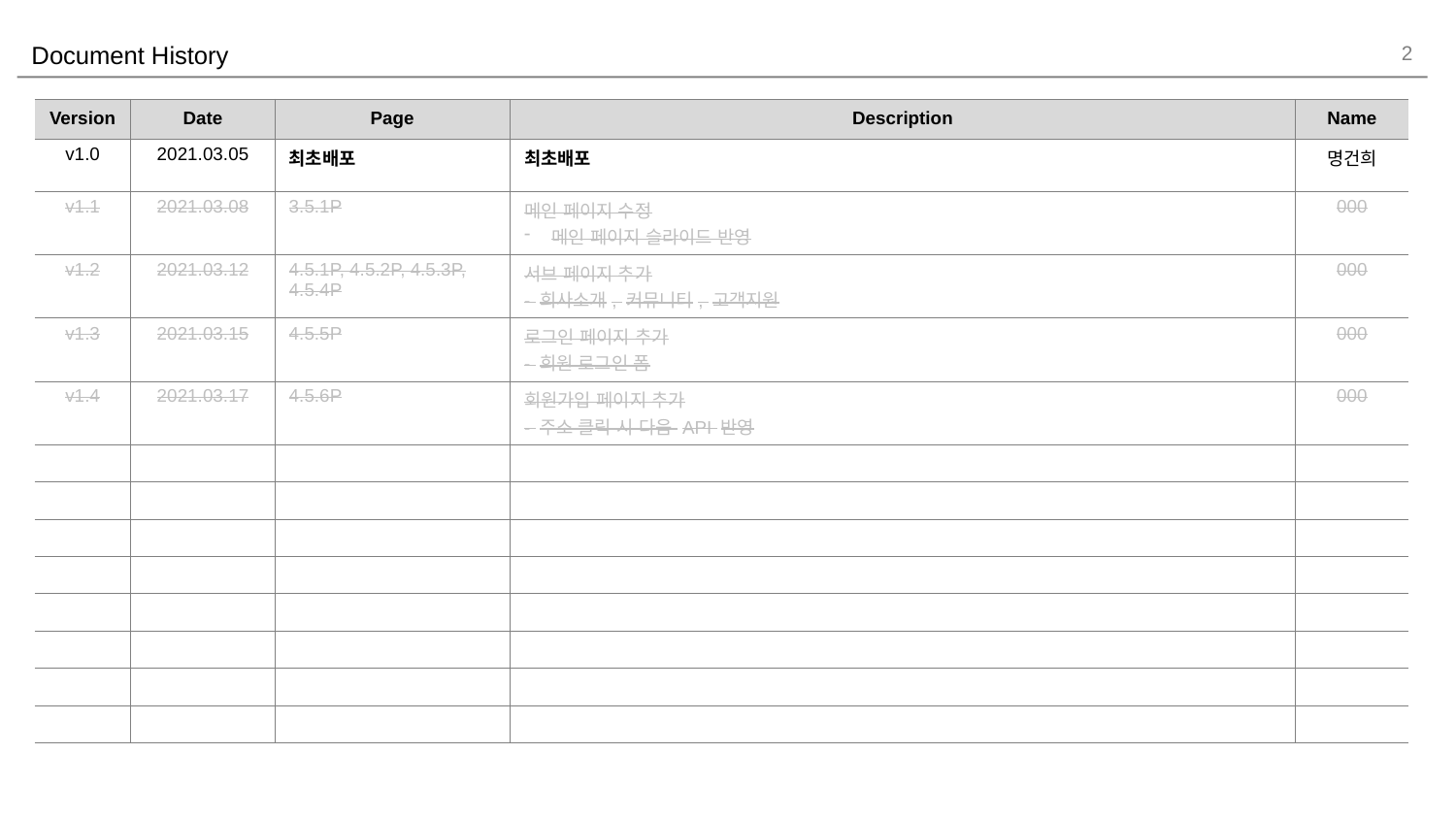

2
# Document History
| Version | Date | Page | Description | Name |
| --- | --- | --- | --- | --- |
| v1.0 | 2021.03.05 | 최초배포 | 최초배포 | 명건희 |
| v1.1 | 2021.03.08 | 3.5.1P | 메인 페이지 수정 메인 페이지 슬라이드 반영 | 000 |
| v1.2 | 2021.03.12 | 4.5.1P, 4.5.2P, 4.5.3P, 4.5.4P | 서브 페이지 추가 - 회사소개, 커뮤니티, 고객지원 | 000 |
| v1.3 | 2021.03.15 | 4.5.5P | 로그인 페이지 추가 - 회원 로그인 폼 | 000 |
| v1.4 | 2021.03.17 | 4.5.6P | 회원가입 페이지 추가 - 주소 클릭 시 다음 API 반영 | 000 |
|  |  |  |  |  |
|  |  |  |  |  |
|  |  |  |  |  |
|  |  |  |  |  |
|  |  |  |  |  |
|  |  |  |  |  |
|  |  |  |  |  |
|  |  |  |  |  |